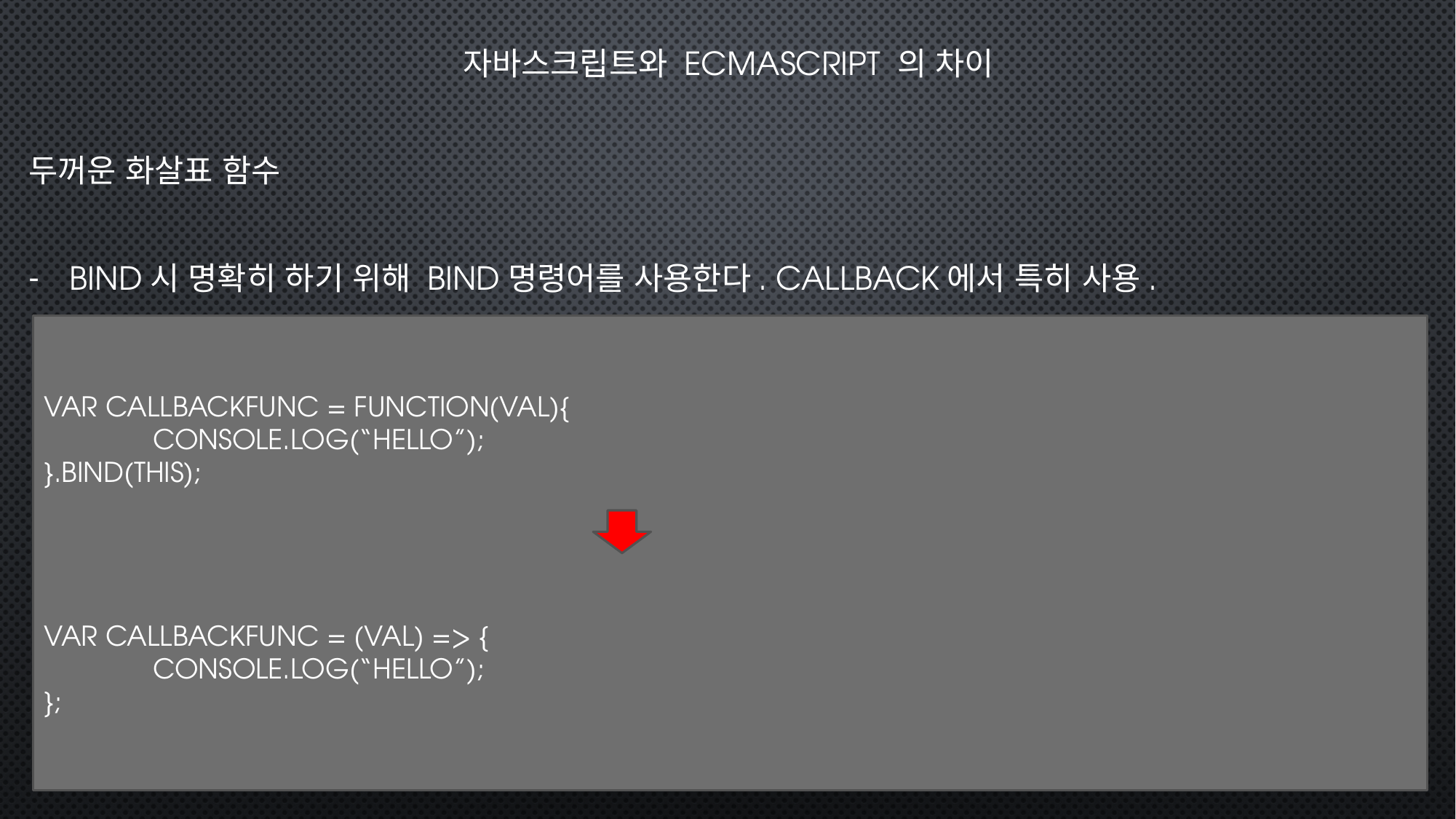

자바스크립트와 ECMAScript 의 차이

두꺼운 화살표 함수

Bind시 명확히 하기 위해 BIND명령어를 사용한다. CALLBACK에서 특히 사용.

VAR CALLBACKFUNC = FUNCTION(VAL){
	CONSOLE.LOG(“HELLO”);
}.BIND(THIS);

VAR CALLBACKFUNC = (VAL) => {
	CONSOLE.LOG(“HELLO”);
};